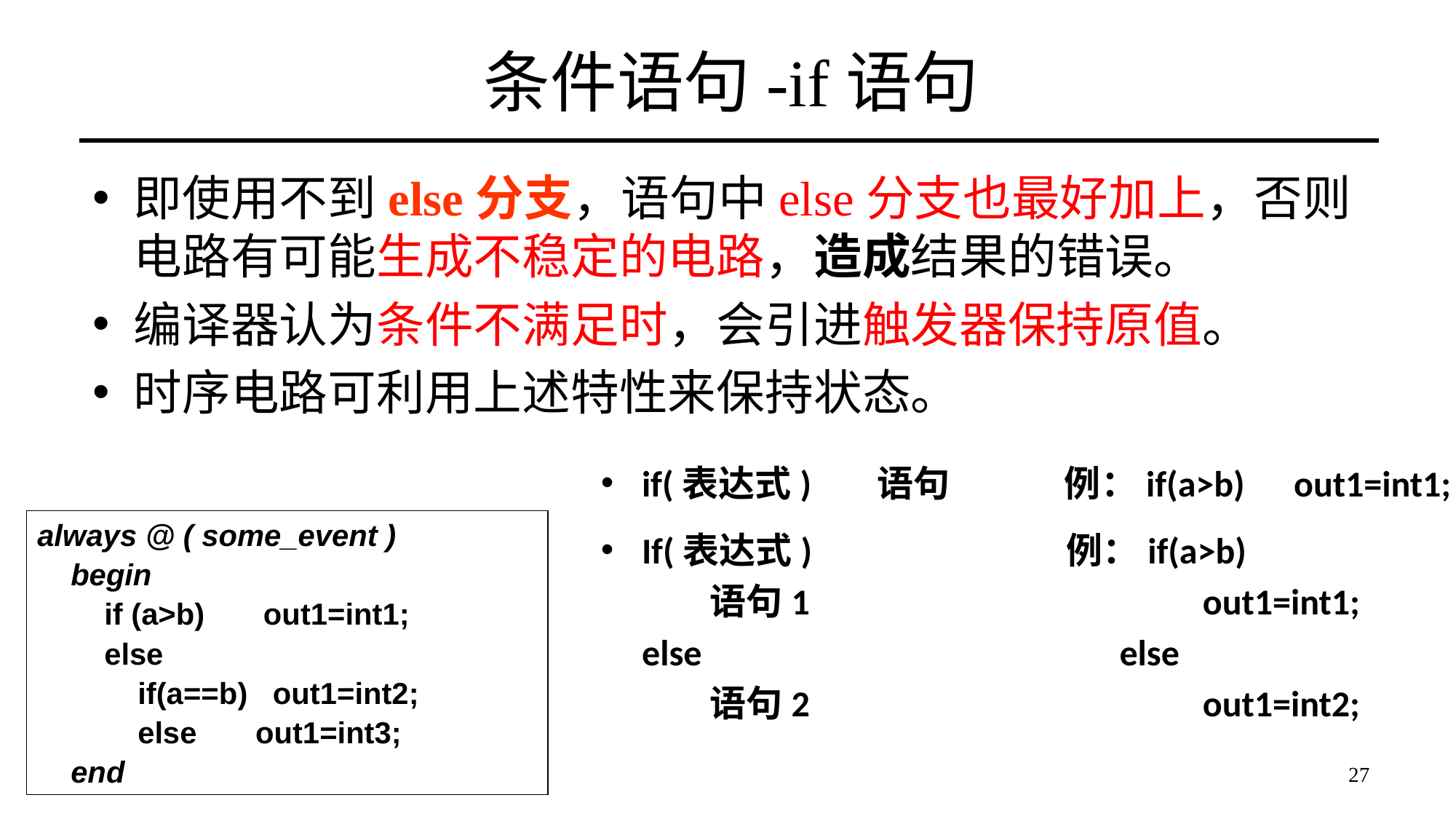

# 条件语句-if语句
即使用不到else分支，语句中else分支也最好加上，否则电路有可能生成不稳定的电路，造成结果的错误。
编译器认为条件不满足时，会引进触发器保持原值。
时序电路可利用上述特性来保持状态。
if(表达式)       语句              例：if(a>b)      out1=int1;

If(表达式)                              例：if(a>b)
	语句1                                                out1=int1;
     else                                                   else
	语句2                                                out1=int2;
always @ ( some_event )
    begin
        if (a>b)       out1=int1;
        else
            if(a==b)   out1=int2;
            else       out1=int3;
    end
27